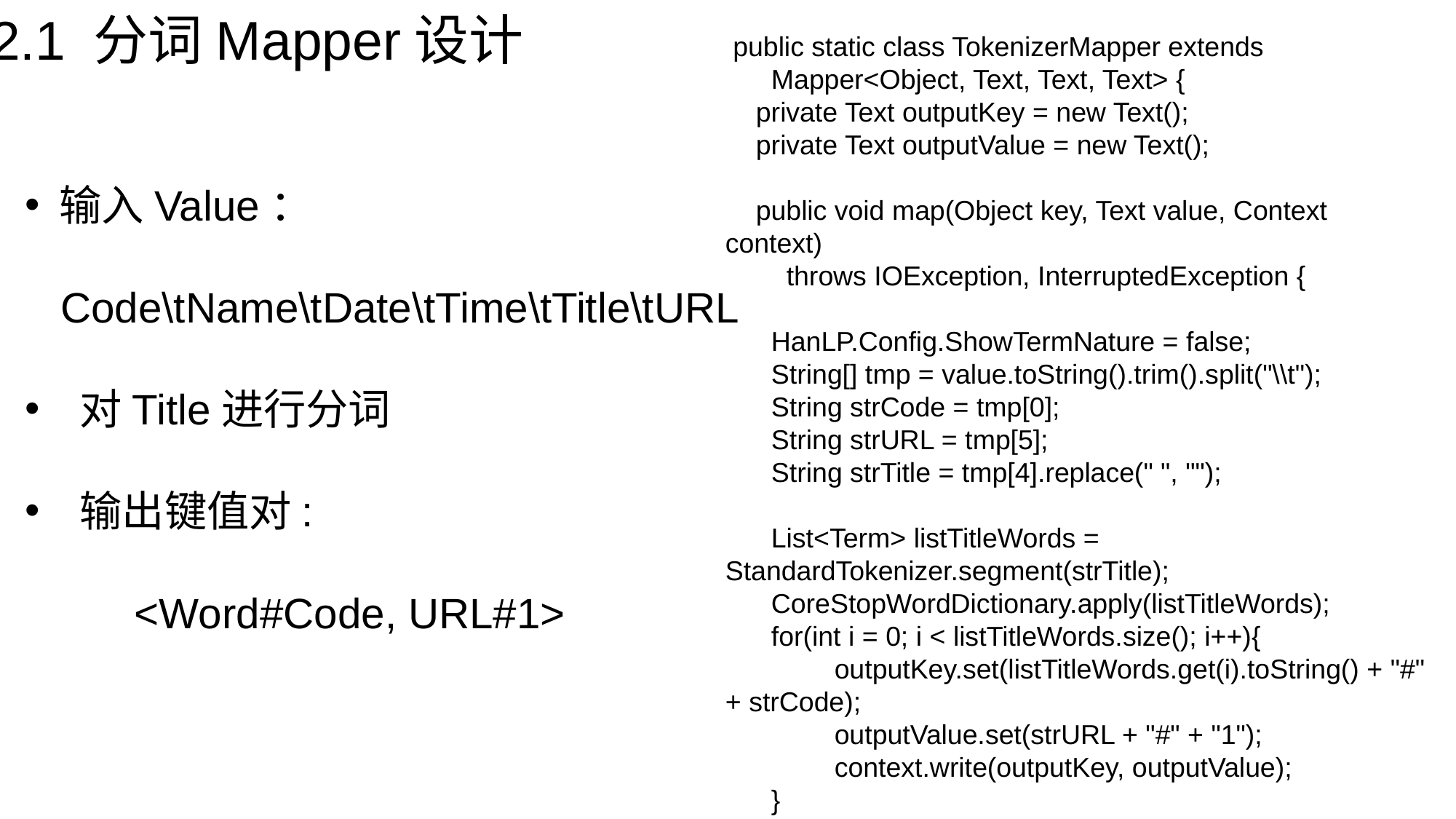

2.1 分词Mapper设计
 public static class TokenizerMapper extends
      Mapper<Object, Text, Text, Text> {
    private Text outputKey = new Text();
    private Text outputValue = new Text();

    public void map(Object key, Text value, Context context)
        throws IOException, InterruptedException {

      HanLP.Config.ShowTermNature = false;
      String[] tmp = value.toString().trim().split("\\t");
      String strCode = tmp[0];
      String strURL = tmp[5];
      String strTitle = tmp[4].replace(" ", "");

      List<Term> listTitleWords = StandardTokenizer.segment(strTitle);
      CoreStopWordDictionary.apply(listTitleWords);
      for(int i = 0; i < listTitleWords.size(); i++){
    	outputKey.set(listTitleWords.get(i).toString() + "#" + strCode);
    	outputValue.set(strURL + "#" + "1");
    	context.write(outputKey, outputValue);
      }
}
输入Value：
   Code\tName\tDate\tTime\tTitle\tURL
对Title进行分词
输出键值对:
	<Word#Code, URL#1>